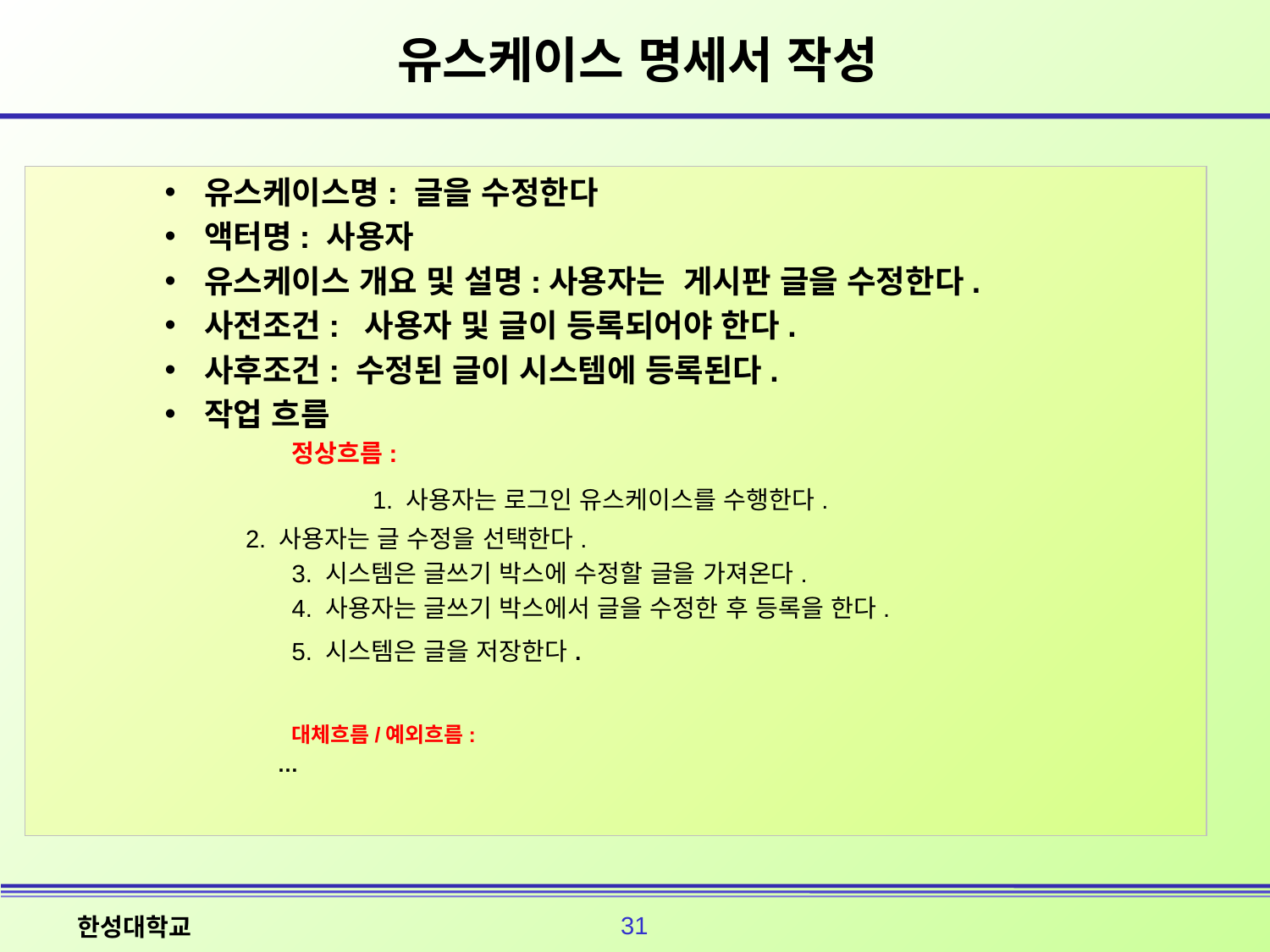

# 유스케이스 명세서 작성
유스케이스명: 글을 수정한다
액터명: 사용자
유스케이스 개요 및 설명:사용자는  게시판 글을 수정한다.
사전조건:  사용자 및 글이 등록되어야 한다.
사후조건: 수정된 글이 시스템에 등록된다.
작업 흐름
	정상흐름:
		1. 사용자는 로그인 유스케이스를 수행한다.
           	2. 사용자는 글 수정을 선택한다.
	3. 시스템은 글쓰기 박스에 수정할 글을 가져온다.
	4. 사용자는 글쓰기 박스에서 글을 수정한 후 등록을 한다.
	5. 시스템은 글을 저장한다.

	대체흐름/예외흐름:
                   …